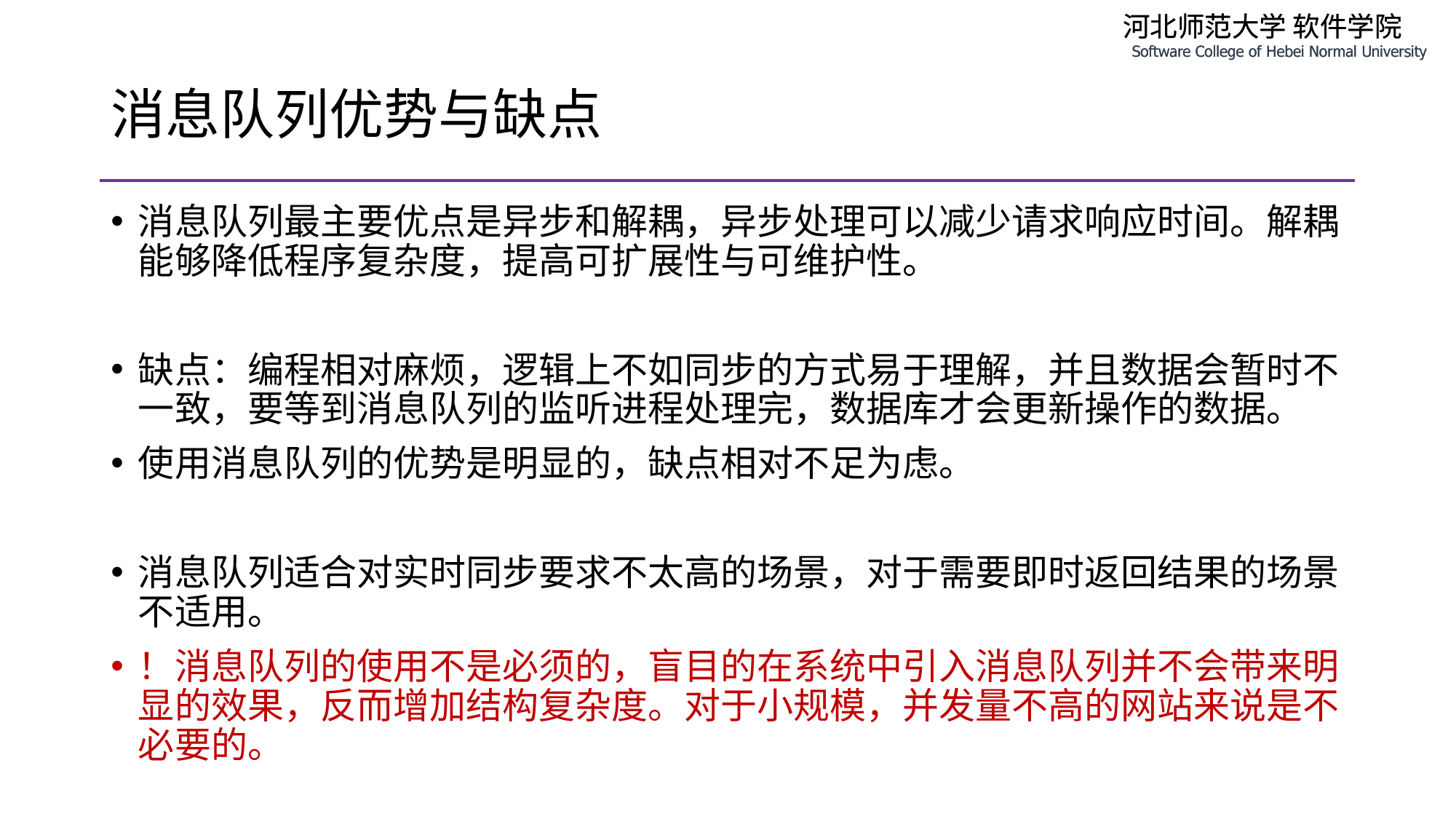

# 消息队列优势与缺点
消息队列最主要优点是异步和解耦，异步处理可以减少请求响应时间。解耦能够降低程序复杂度，提高可扩展性与可维护性。

缺点：编程相对麻烦，逻辑上不如同步的方式易于理解，并且数据会暂时不一致，要等到消息队列的监听进程处理完，数据库才会更新操作的数据。
使用消息队列的优势是明显的，缺点相对不足为虑。

消息队列适合对实时同步要求不太高的场景，对于需要即时返回结果的场景不适用。
！消息队列的使用不是必须的，盲目的在系统中引入消息队列并不会带来明显的效果，反而增加结构复杂度。对于小规模，并发量不高的网站来说是不必要的。